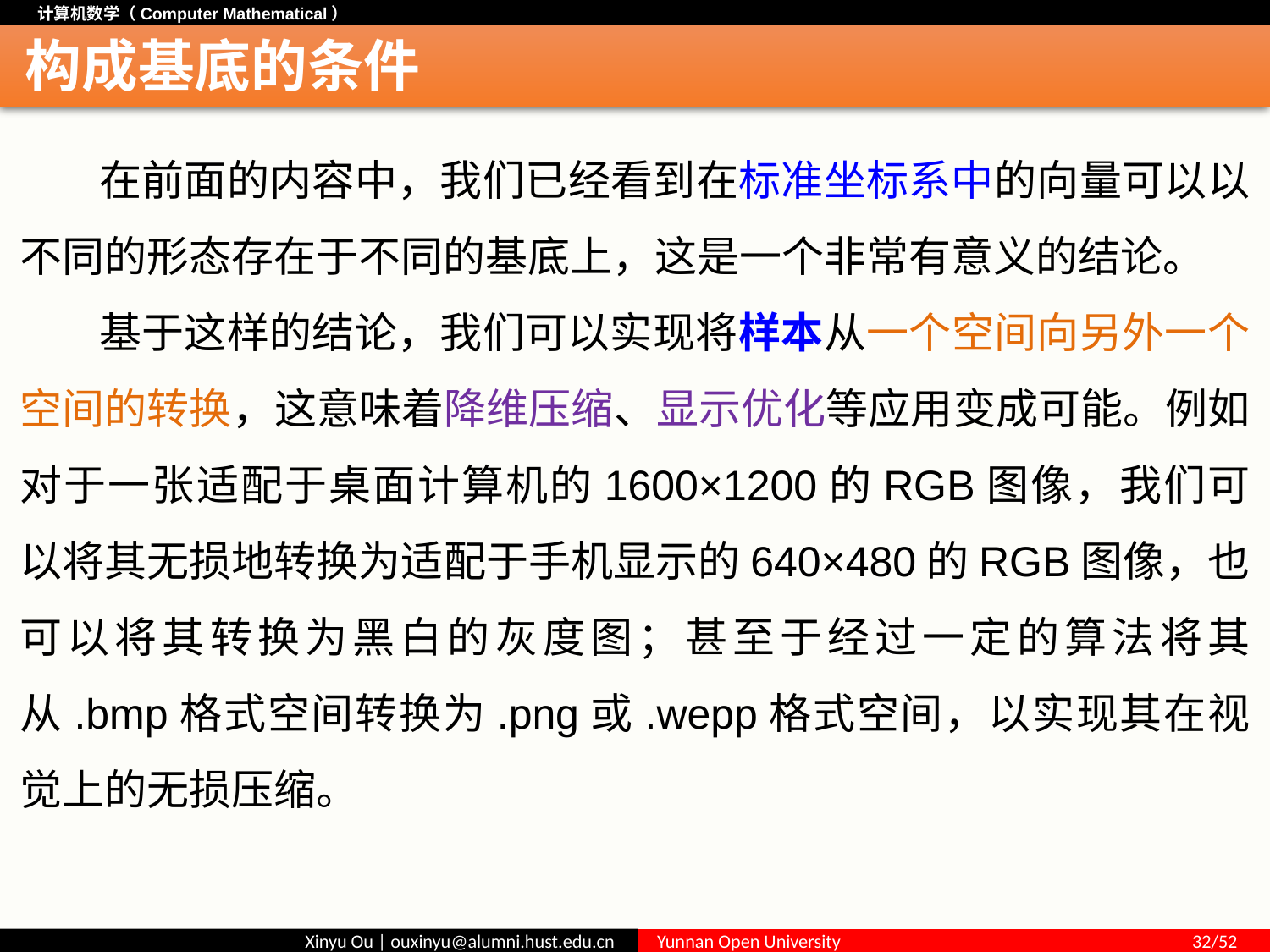

# 构成基底的条件
       在前面的内容中，我们已经看到在标准坐标系中的向量可以以不同的形态存在于不同的基底上，这是一个非常有意义的结论。
       基于这样的结论，我们可以实现将样本从一个空间向另外一个空间的转换，这意味着降维压缩、显示优化等应用变成可能。例如对于一张适配于桌面计算机的1600×1200的RGB图像，我们可以将其无损地转换为适配于手机显示的640×480的RGB图像，也可以将其转换为黑白的灰度图；甚至于经过一定的算法将其从.bmp格式空间转换为.png或.wepp格式空间，以实现其在视觉上的无损压缩。